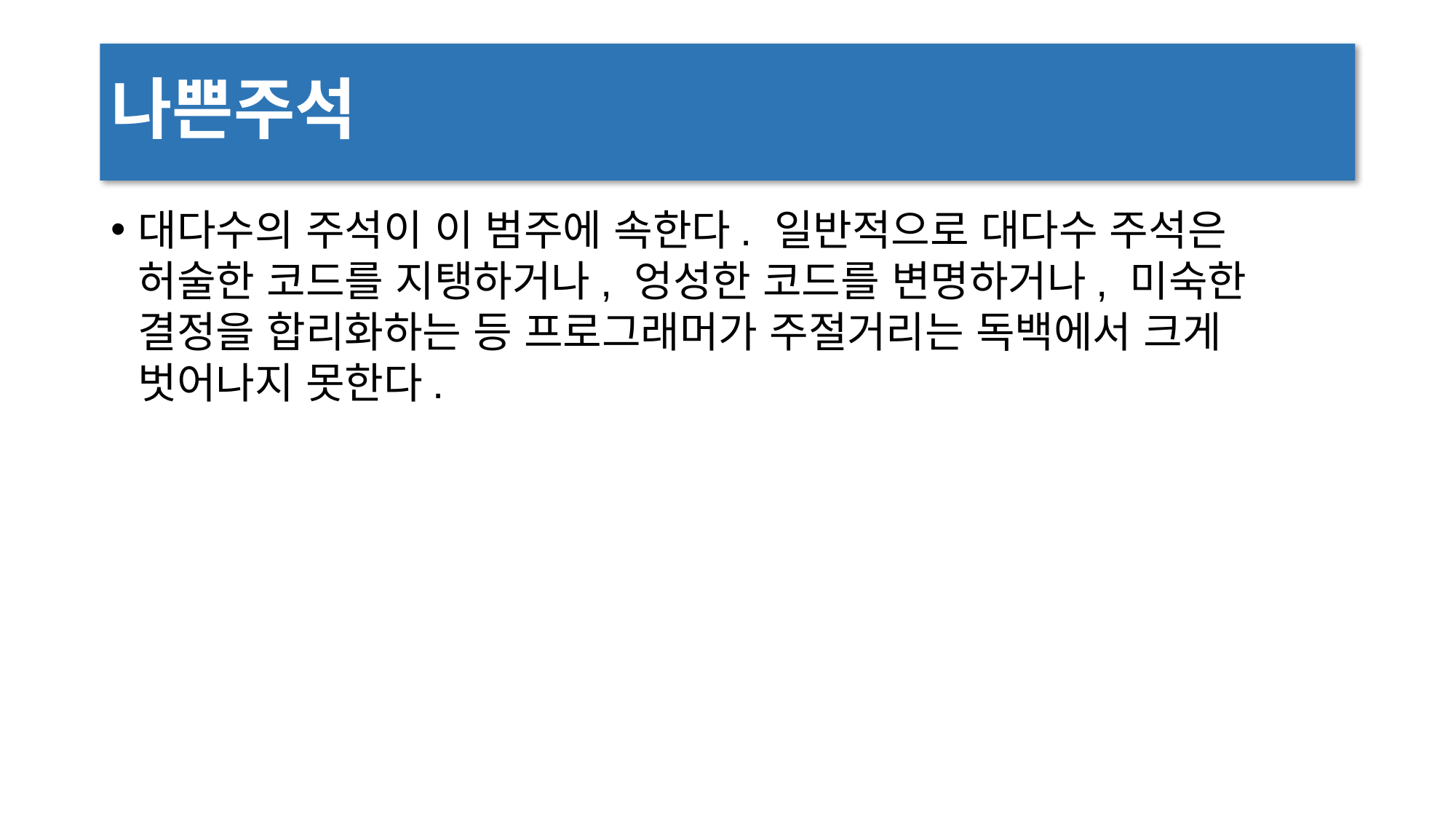

# 나쁜주석
대다수의 주석이 이 범주에 속한다. 일반적으로 대다수 주석은 허술한 코드를 지탱하거나, 엉성한 코드를 변명하거나, 미숙한 결정을 합리화하는 등 프로그래머가 주절거리는 독백에서 크게 벗어나지 못한다.